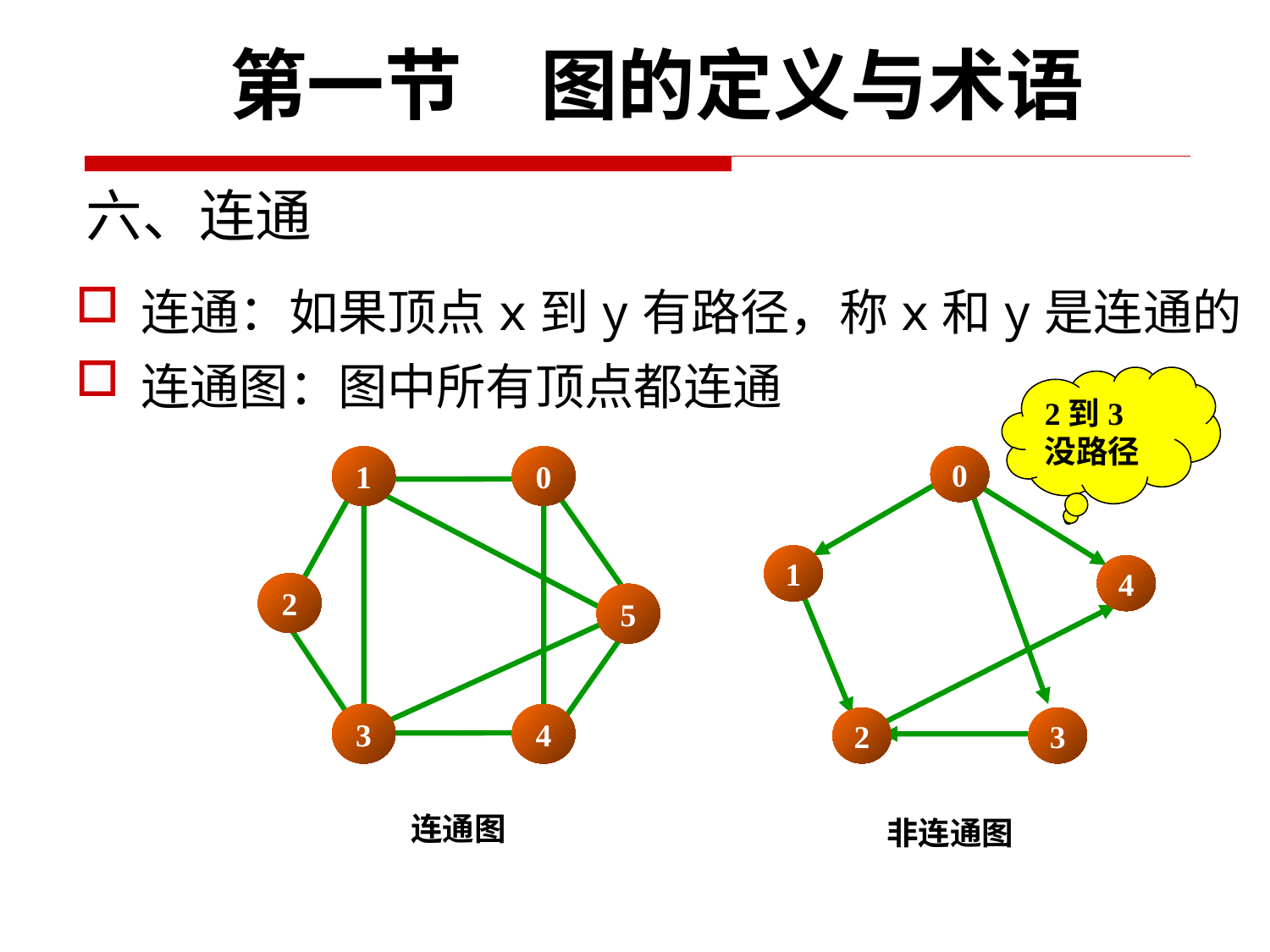

第一节　图的定义与术语
# 六、连通
连通：如果顶点x到y有路径，称x和y是连通的
连通图：图中所有顶点都连通
2到3没路径
1
0
2
5
3
4

0

1
4

2
3

连通图
非连通图